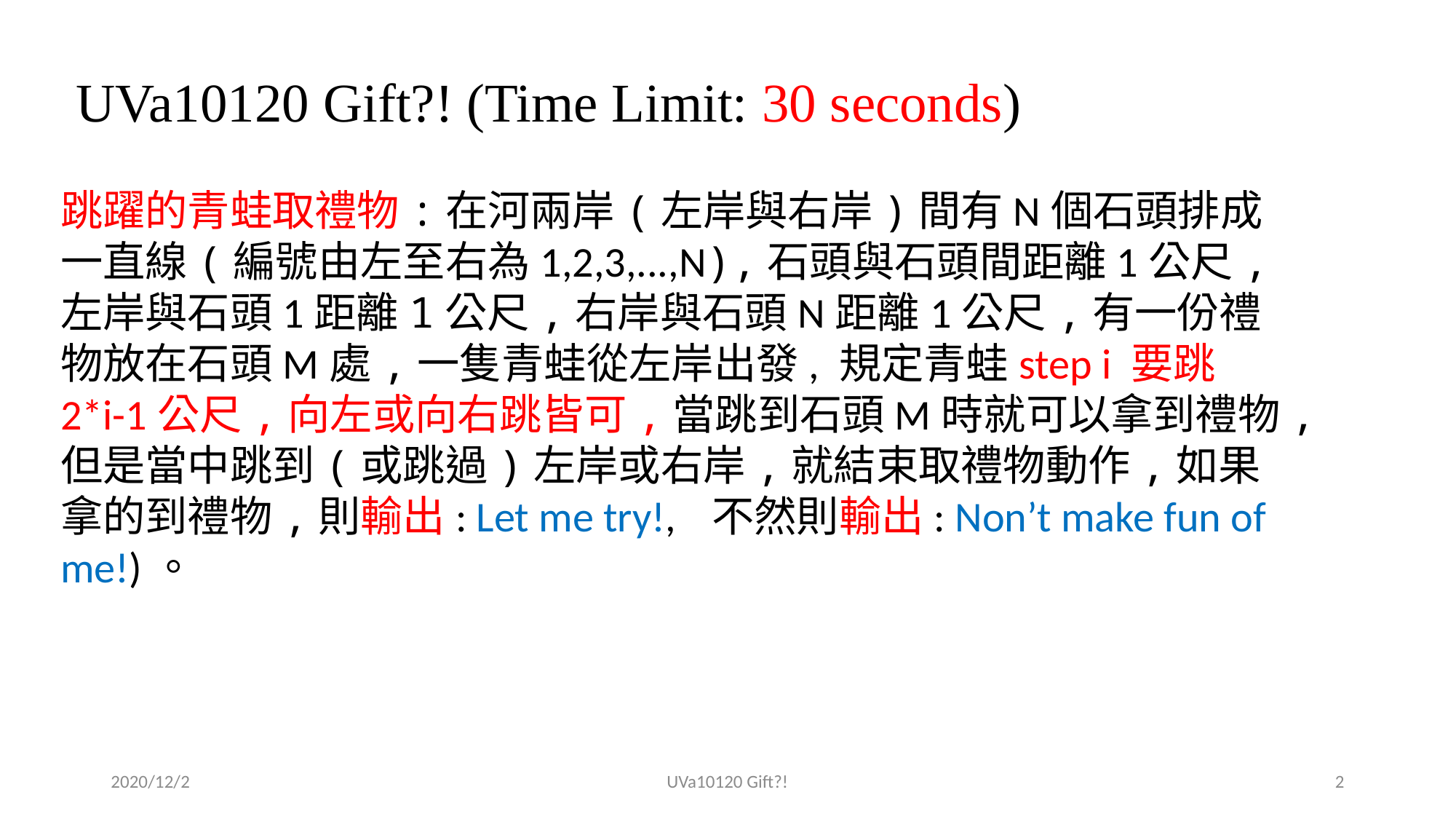

# UVa10120 Gift?! (Time Limit: 30 seconds)
跳躍的青蛙取禮物:在河兩岸(左岸與右岸)間有N個石頭排成一直線(編號由左至右為1,2,3,...,N),石頭與石頭間距離1公尺,左岸與石頭1距離1公尺,右岸與石頭N距離1公尺,有一份禮物放在石頭M處,一隻青蛙從左岸出發, 規定青蛙step i 要跳2*i-1公尺,向左或向右跳皆可,當跳到石頭M時就可以拿到禮物,但是當中跳到(或跳過)左岸或右岸,就結束取禮物動作,如果拿的到禮物,則輸出: Let me try!, 不然則輸出: Non’t make fun of me!)。
2020/12/2
UVa10120 Gift?!
2